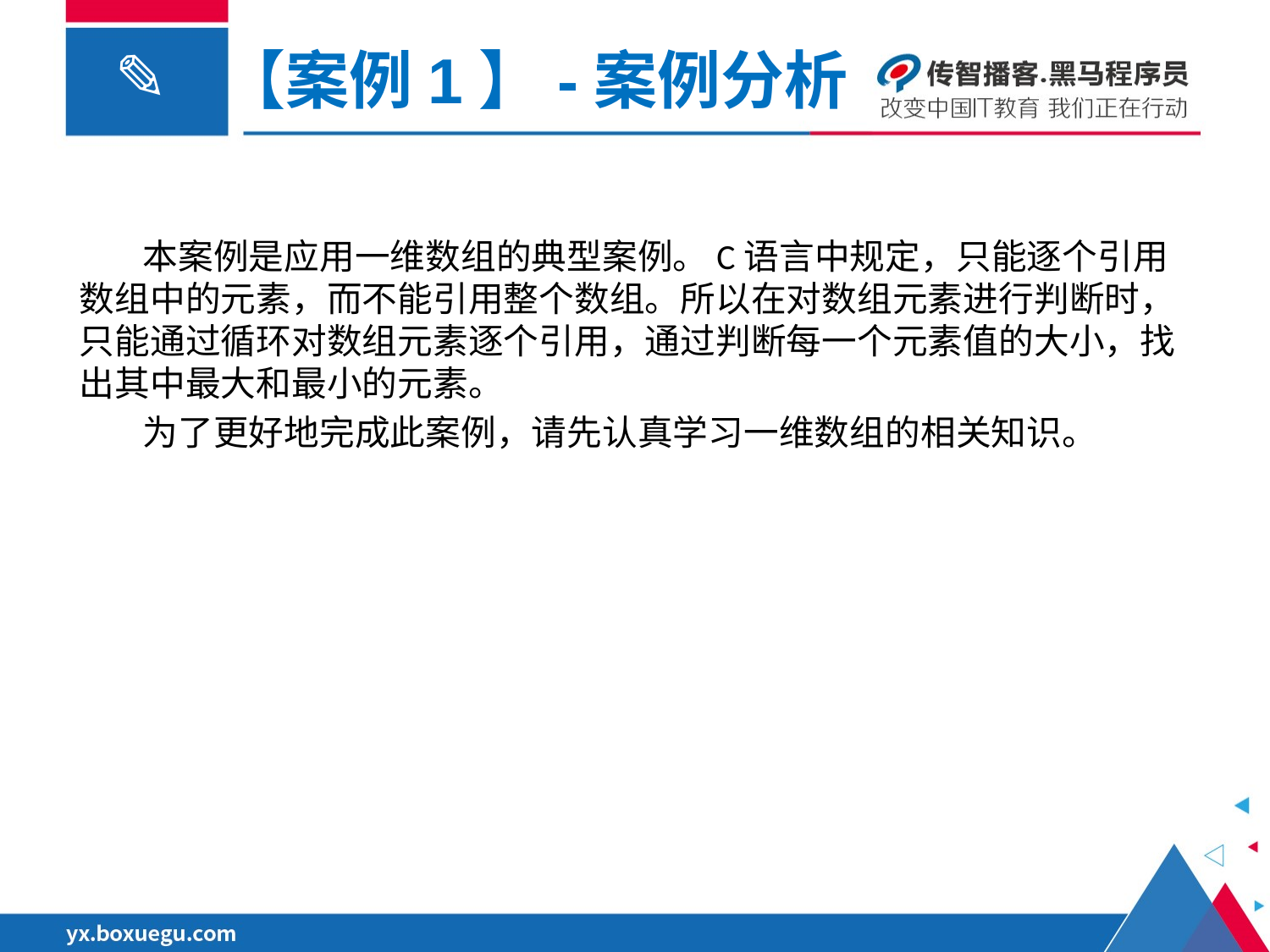

【案例1】-案例分析
       本案例是应用一维数组的典型案例。C语言中规定，只能逐个引用数组中的元素，而不能引用整个数组。所以在对数组元素进行判断时，只能通过循环对数组元素逐个引用，通过判断每一个元素值的大小，找出其中最大和最小的元素。
       为了更好地完成此案例，请先认真学习一维数组的相关知识。